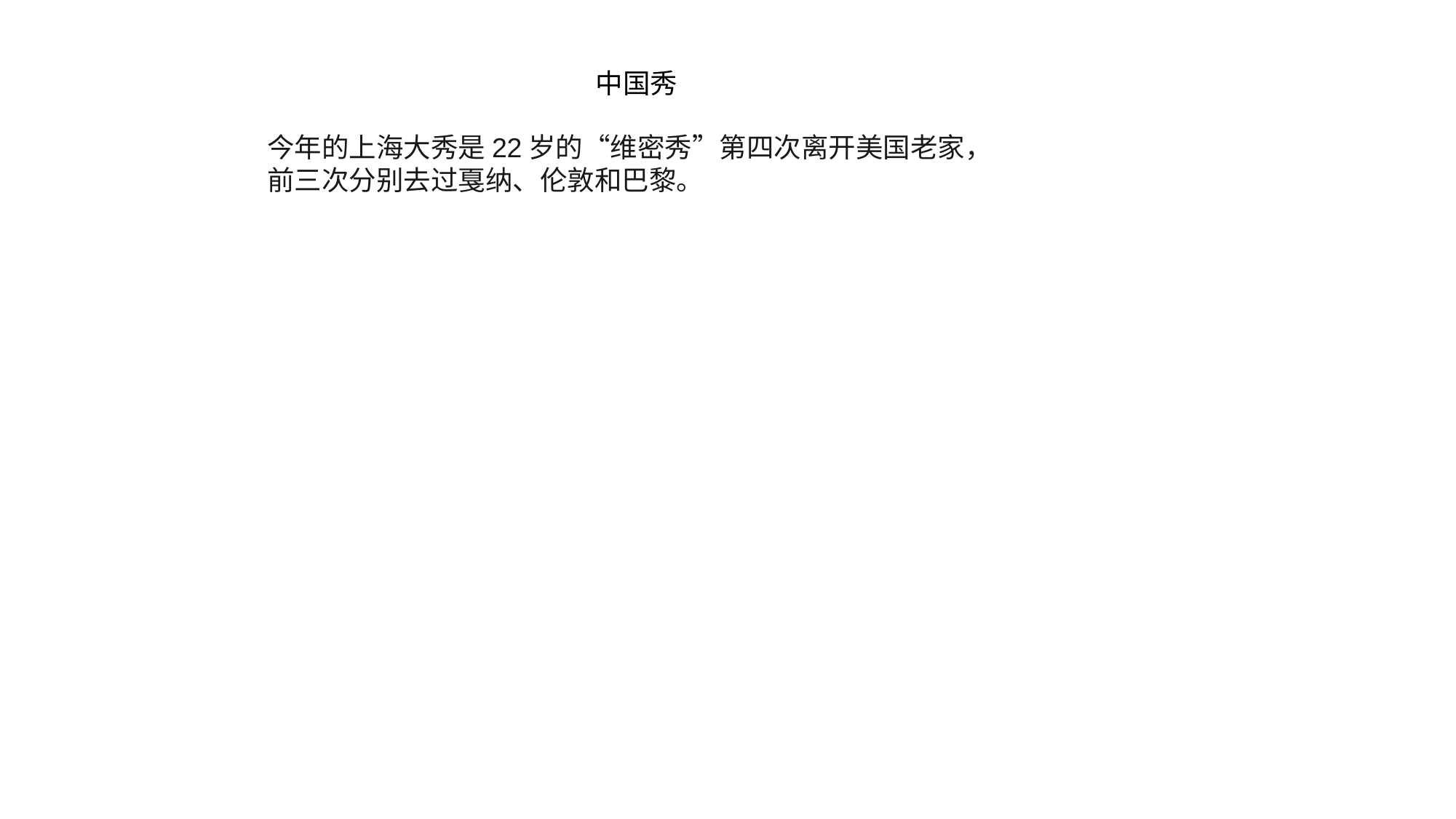

中国秀
今年的上海大秀是22岁的“维密秀”第四次离开美国老家，前三次分别去过戛纳、伦敦和巴黎。